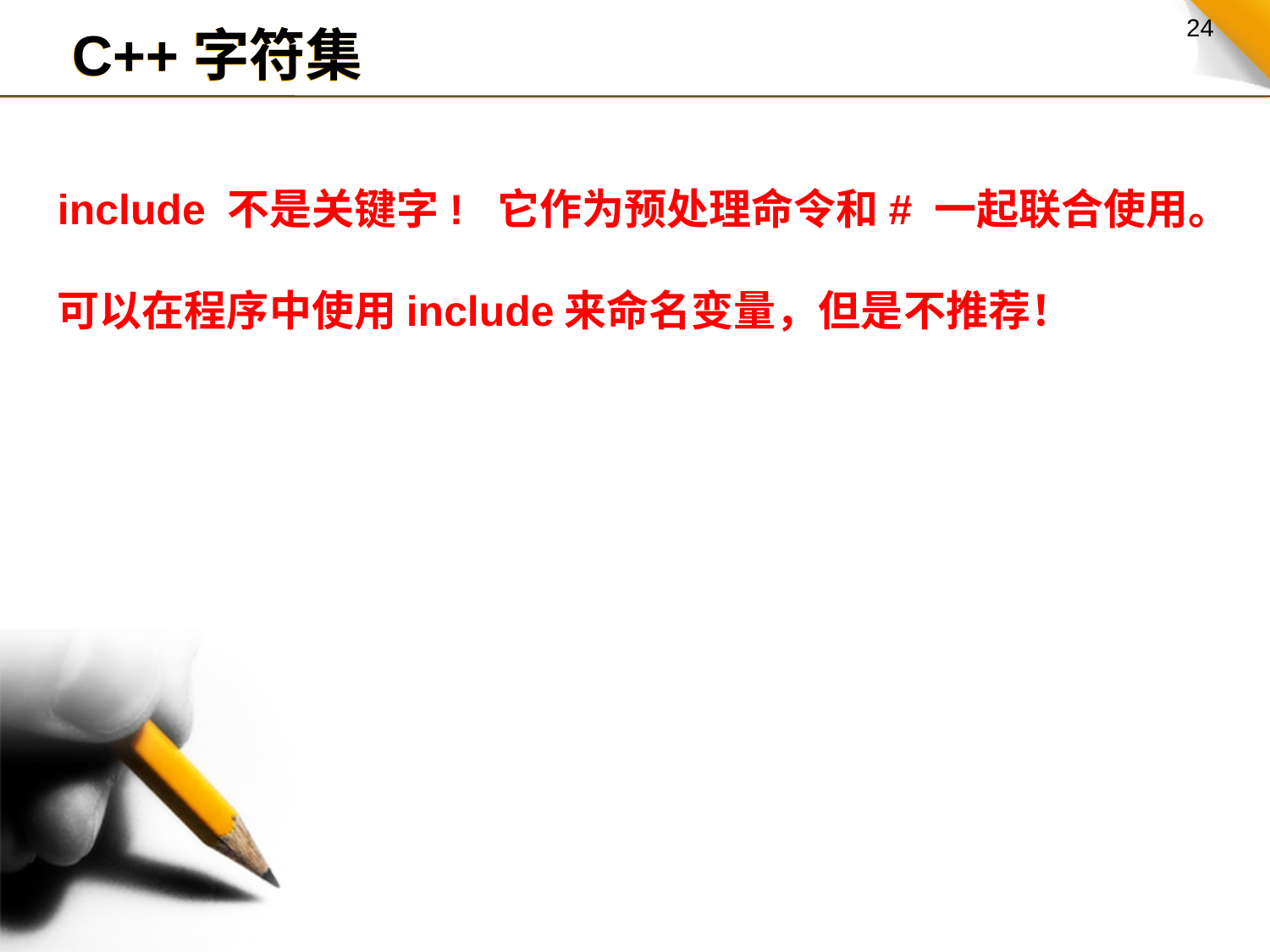

C++字符集
include 不是关键字!  它作为预处理命令和# 一起联合使用。

可以在程序中使用include来命名变量，但是不推荐！